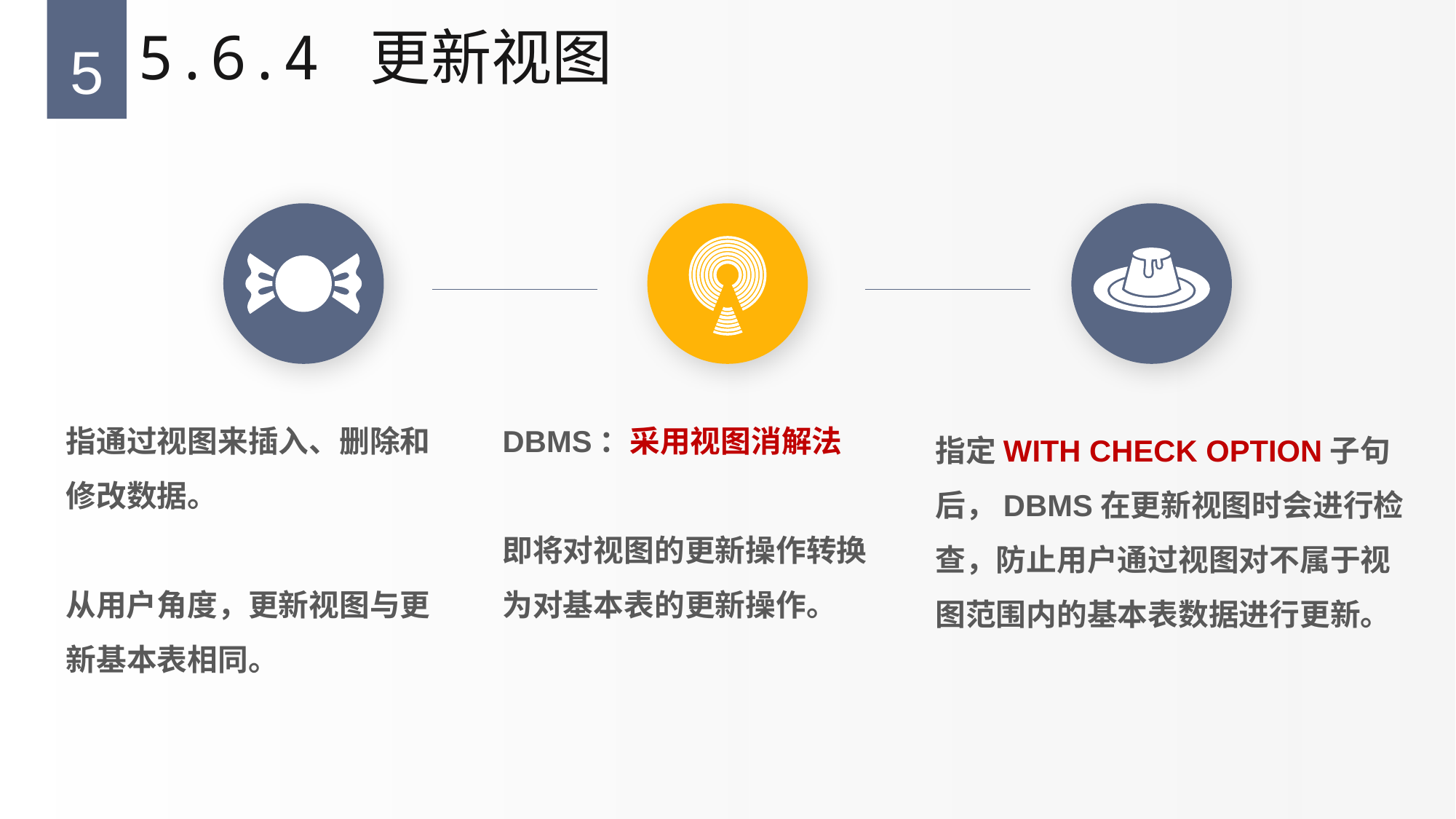

# 5.6.4 更新视图

指通过视图来插入、删除和修改数据。

从用户角度，更新视图与更新基本表相同。
DBMS：采用视图消解法

即将对视图的更新操作转换为对基本表的更新操作。
指定WITH CHECK OPTION子句后，DBMS在更新视图时会进行检查，防止用户通过视图对不属于视图范围内的基本表数据进行更新。